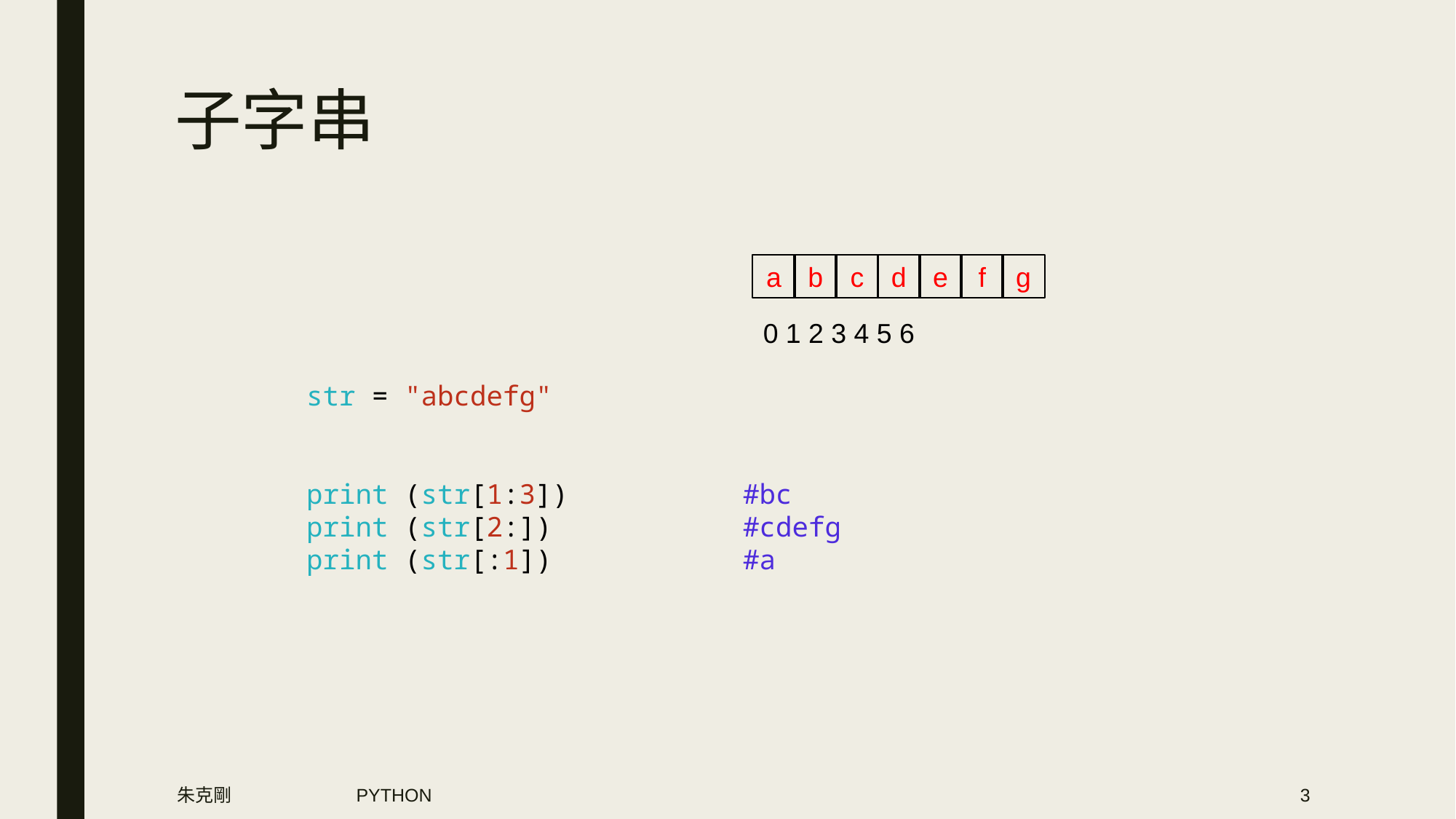

# 子字串
a
b
c
d
e
f
g
0 1 2 3 4 5 6
str = "abcdefg"

print (str[1:3])		#bc
print (str[2:])		#cdefg
print (str[:1])		#a
朱克剛
PYTHON
3